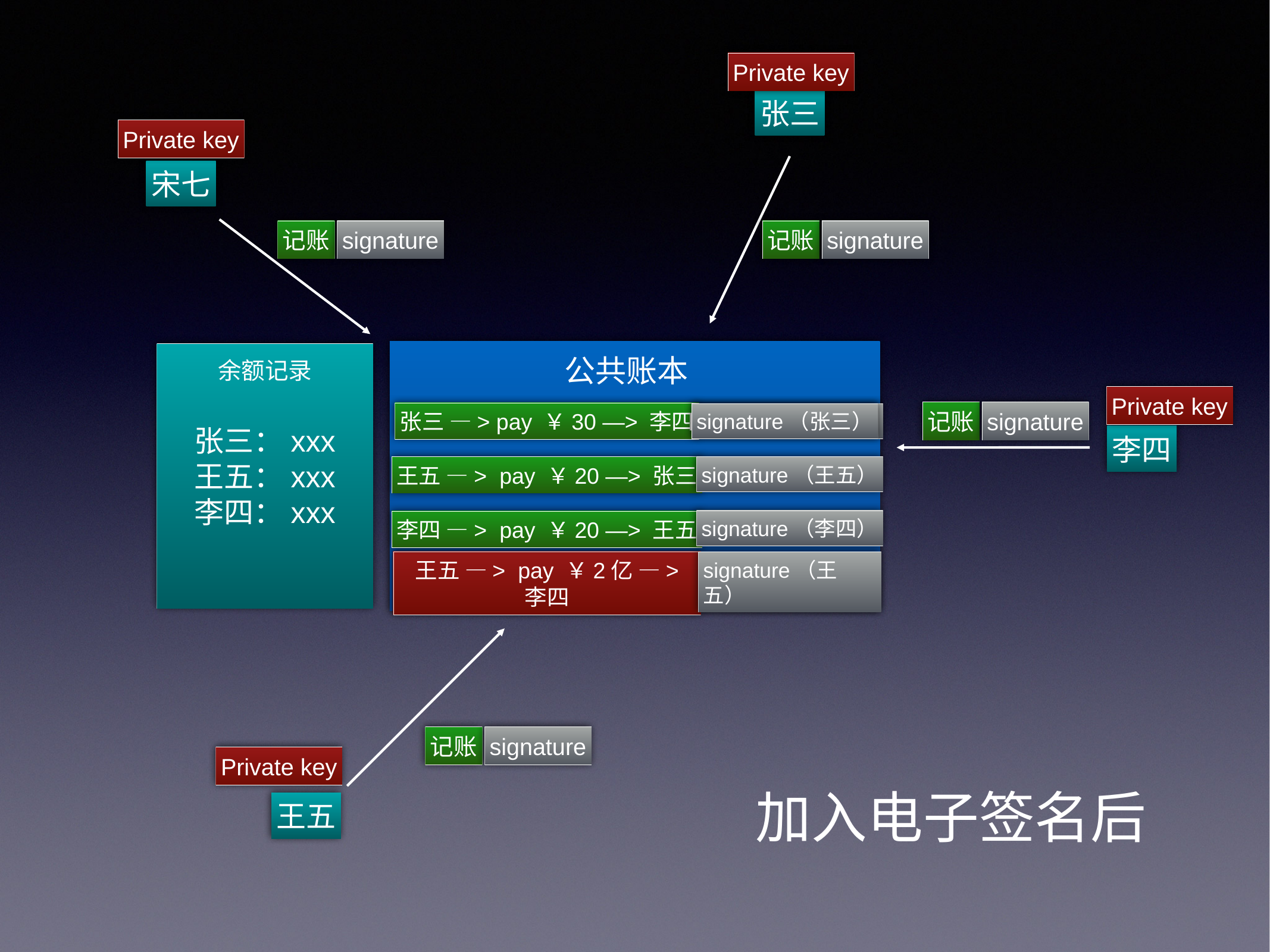

Private key
张三
Private key

宋七
记账
记账

signature
signature
公共账本

张三：xxx
王五：xxx
李四：xxx
余额记录
Private key
记账
张三 —> pay ￥30 —> 李四
signature（张三）
signature（张三）
signature
李四

王五 —>  pay ￥20 —> 张三
signature（王五）
signature（李四）
李四 —>  pay ￥20 —> 王五
signature（王五）
王五 —>  pay ￥2亿 —> 李四

记账
signature
Private key
加入电子签名后
王五